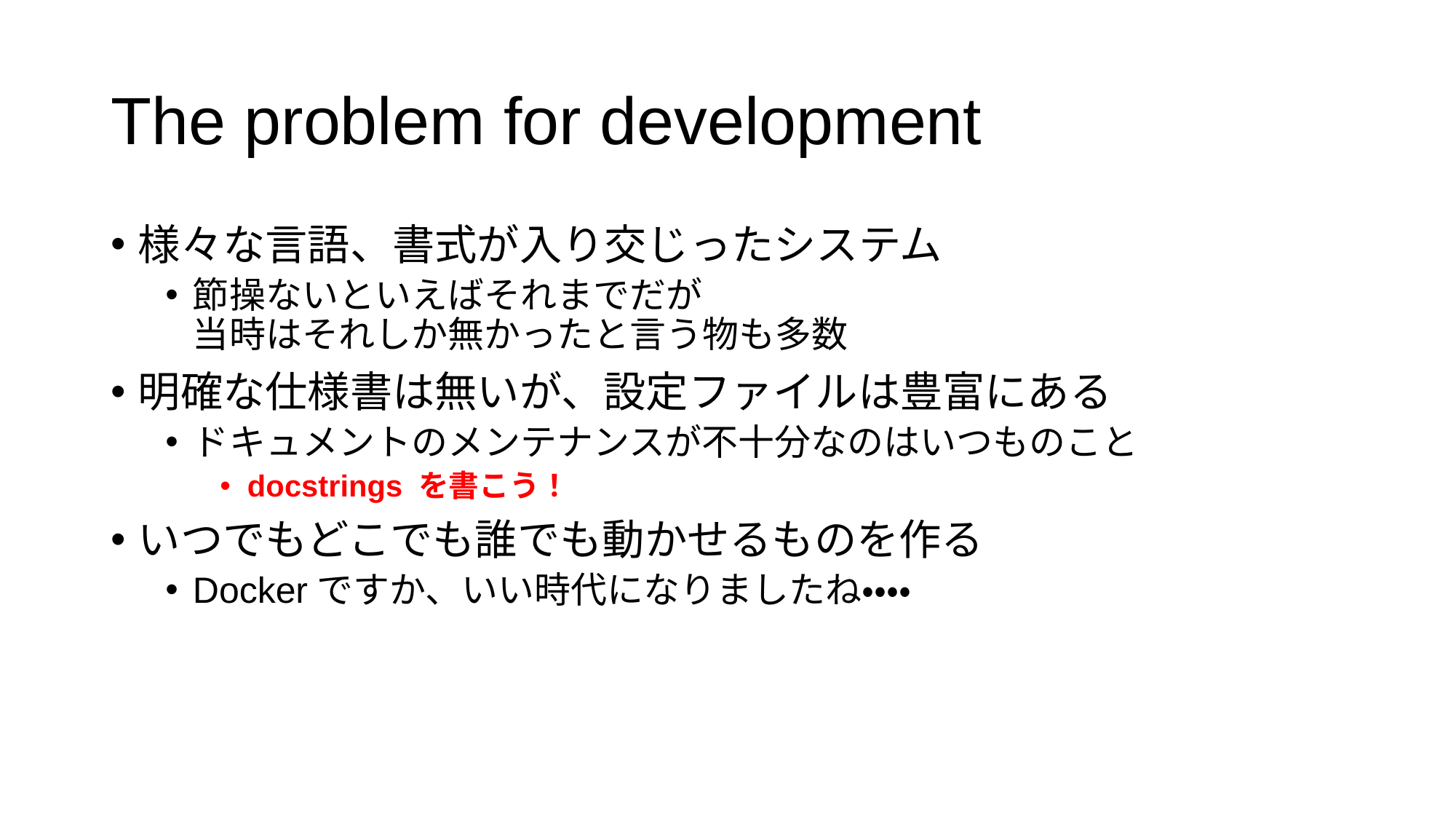

# The problem for development
様々な言語、書式が入り交じったシステム
節操ないといえばそれまでだが
当時はそれしか無かったと言う物も多数
明確な仕様書は無いが、設定ファイルは豊富にある
ドキュメントのメンテナンスが不十分なのはいつものこと
docstrings を書こう！
いつでもどこでも誰でも動かせるものを作る
Dockerですか、いい時代になりましたね・・・・